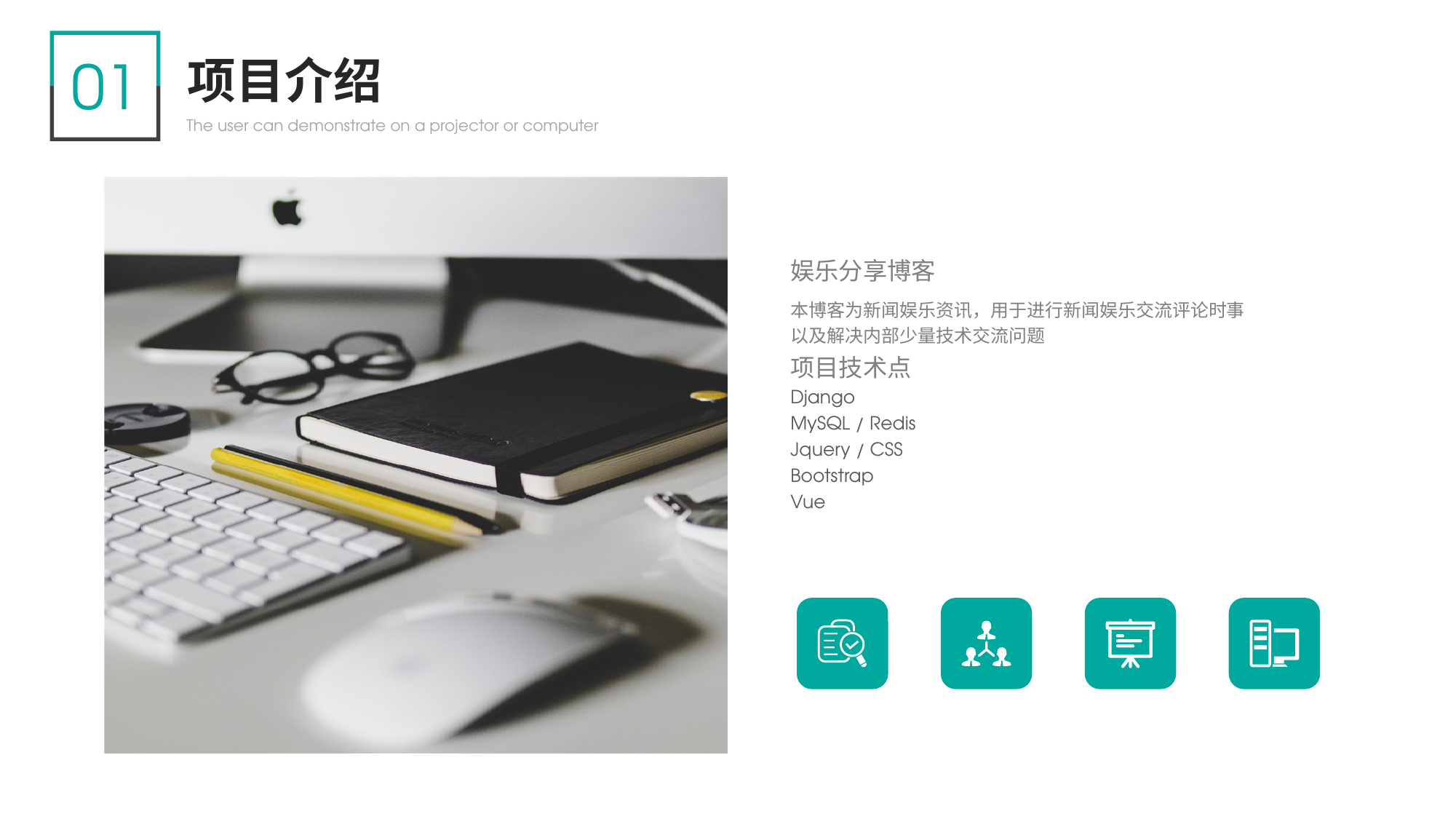

01
项目介绍
The user can demonstrate on a projector or computer

娱乐分享博客
本博客为新闻娱乐资讯，用于进行新闻娱乐交流评论时事
以及解决内部少量技术交流问题
项目技术点
Django
MySQL / Redis
Jquery / CSS
Bootstrap
Vue